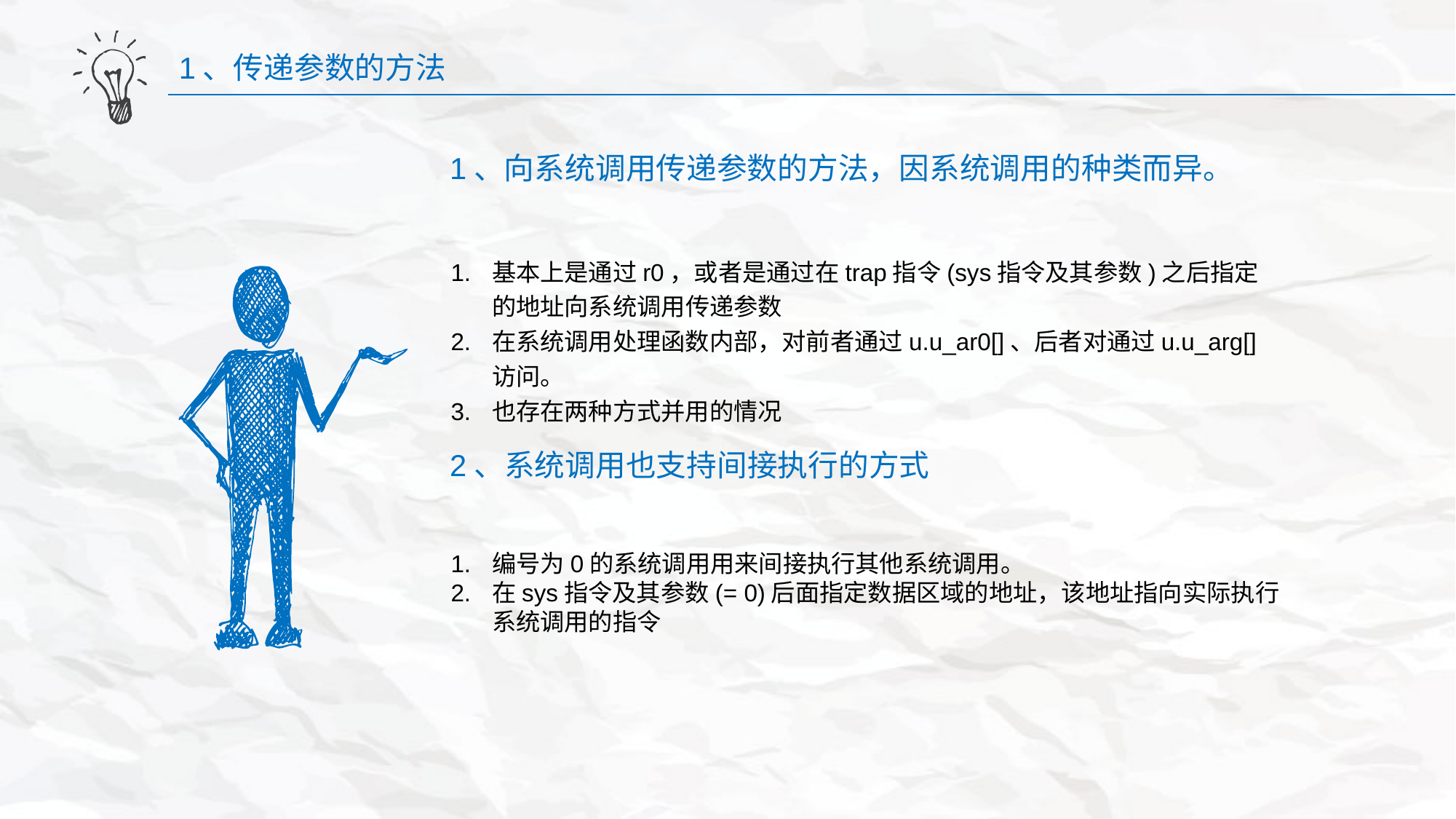

1、传递参数的方法
1、向系统调用传递参数的方法，因系统调用的种类而异。
基本上是通过r0，或者是通过在trap指令(sys指令及其参数)之后指定的地址向系统调用传递参数
在系统调用处理函数内部，对前者通过u.u_ar0[]、后者对通过u.u_arg[]访问。
也存在两种方式并用的情况

2、系统调用也支持间接执行的方式
编号为0的系统调用用来间接执行其他系统调用。
在sys指令及其参数(= 0)后面指定数据区域的地址，该地址指向实际执行系统调用的指令